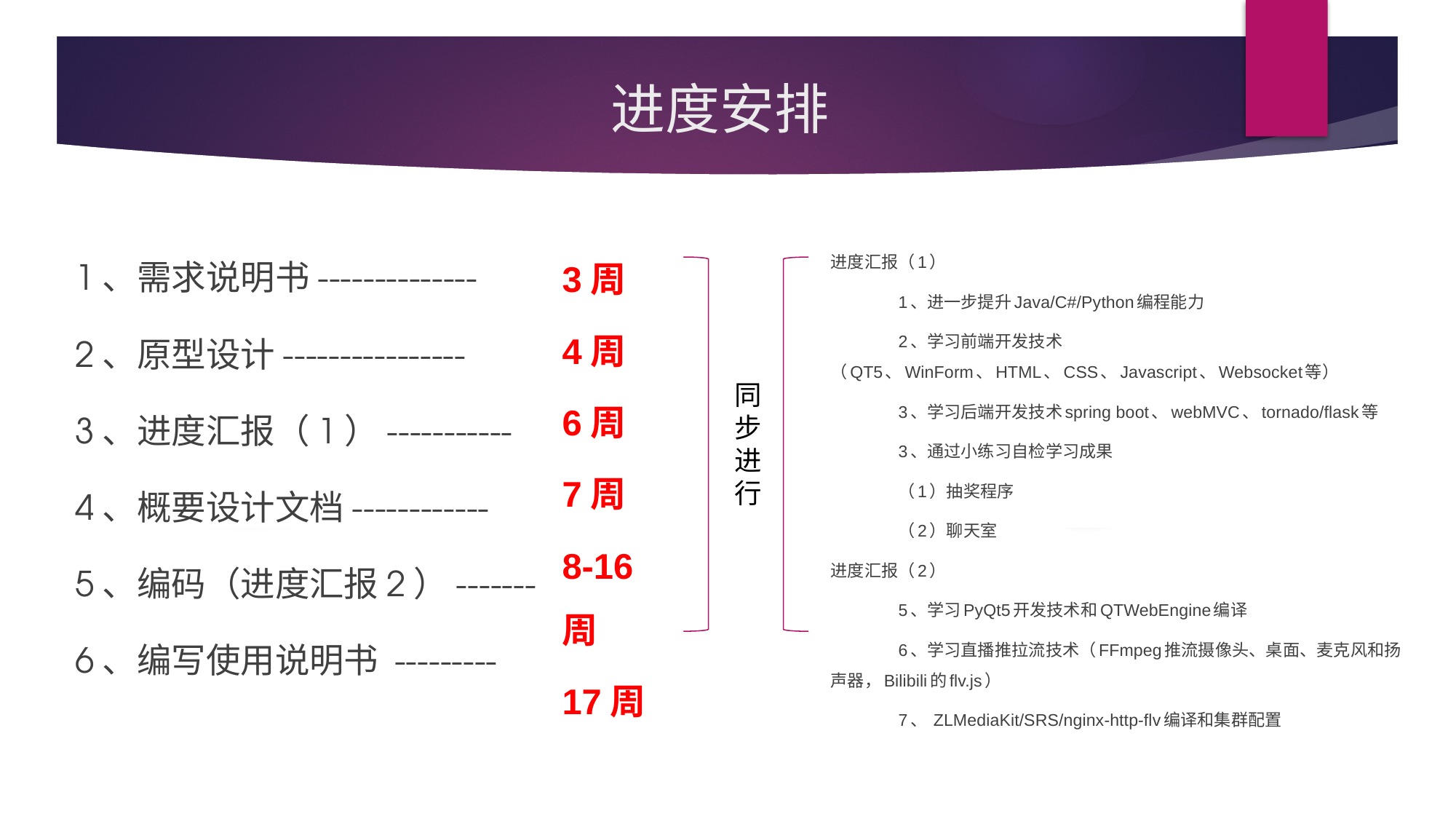

# 进度安排
1、需求说明书--------------
2、原型设计----------------
3、进度汇报（1）-----------
4、概要设计文档------------
5、编码（进度汇报2）-------
6、编写使用说明书 ---------
3周
4周
6周
7周
8-16周
17周
进度汇报（1）
	1、进一步提升Java/C#/Python编程能力
	2、学习前端开发技术（QT5、WinForm、HTML、CSS、Javascript、Websocket等）
	3、学习后端开发技术spring boot、webMVC、tornado/flask等
	3、通过小练习自检学习成果
	（1）抽奖程序
	（2）聊天室
进度汇报（2）
	5、学习PyQt5开发技术和QTWebEngine编译
	6、学习直播推拉流技术（FFmpeg推流摄像头、桌面、麦克风和扬声器，Bilibili的flv.js）
	7、 ZLMediaKit/SRS/nginx-http-flv编译和集群配置

同
步
进
行